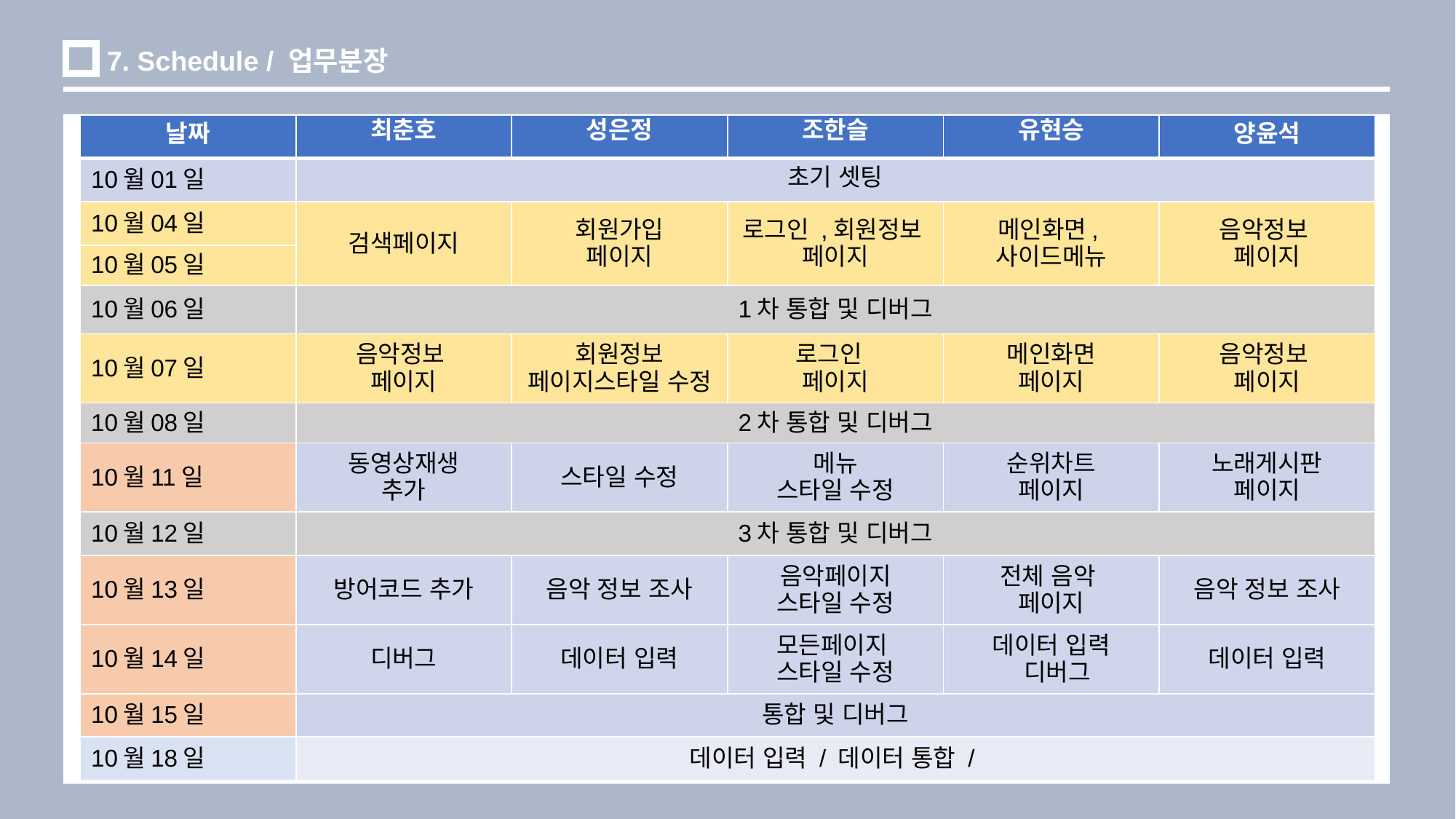

7. Schedule / 업무분장

| 날짜 | 최춘호 | 성은정 | 조한슬 | 유현승 | 양윤석 |
| --- | --- | --- | --- | --- | --- |
| 10월01일 | 초기 셋팅 |  |  |  |  |
| 10월04일 | 검색페이지 | 회원가입 페이지 | 로그인 ,회원정보 페이지 | 메인화면, 사이드메뉴 | 음악정보 페이지 |
| 10월05일 |  |  |  |  |  |
| 10월06일 | 1차 통합 및 디버그 |  |  |  |  |
| 10월07일 | 음악정보 페이지 | 회원정보 페이지스타일 수정 | 로그인 페이지 | 메인화면 페이지 | 음악정보 페이지 |
| 10월08일 | 2차 통합 및 디버그 |  |  |  |  |
| 10월11일 | 동영상재생 추가 | 스타일 수정 | 메뉴 스타일 수정 | 순위차트 페이지 | 노래게시판 페이지 |
| 10월12일 | 3차 통합 및 디버그 |  |  |  |  |
| 10월13일 | 방어코드 추가 | 음악 정보 조사 | 음악페이지 스타일 수정 | 전체 음악 페이지 | 음악 정보 조사 |
| 10월14일 | 디버그 | 데이터 입력 | 모든페이지 스타일 수정 | 데이터 입력 디버그 | 데이터 입력 |
| 10월15일 | 통합 및 디버그 |  |  |  |  |
| 10월18일 | 데이터 입력 / 데이터 통합 / |  |  |  |  |